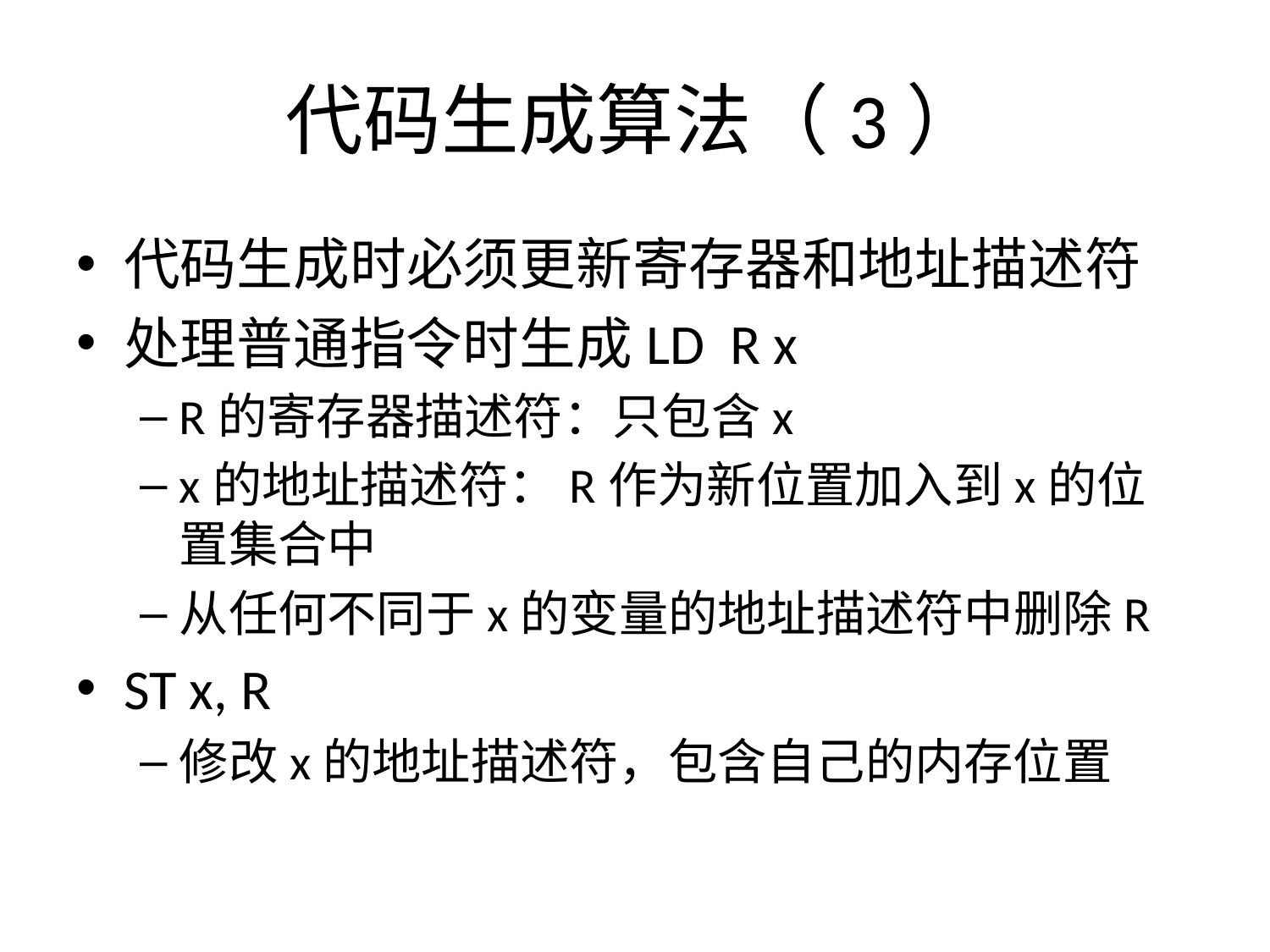

# 代码生成算法（3）
代码生成时必须更新寄存器和地址描述符
处理普通指令时生成LD  R x
R的寄存器描述符：只包含x
x的地址描述符：R作为新位置加入到x的位置集合中
从任何不同于x的变量的地址描述符中删除R
ST x, R
修改x的地址描述符，包含自己的内存位置